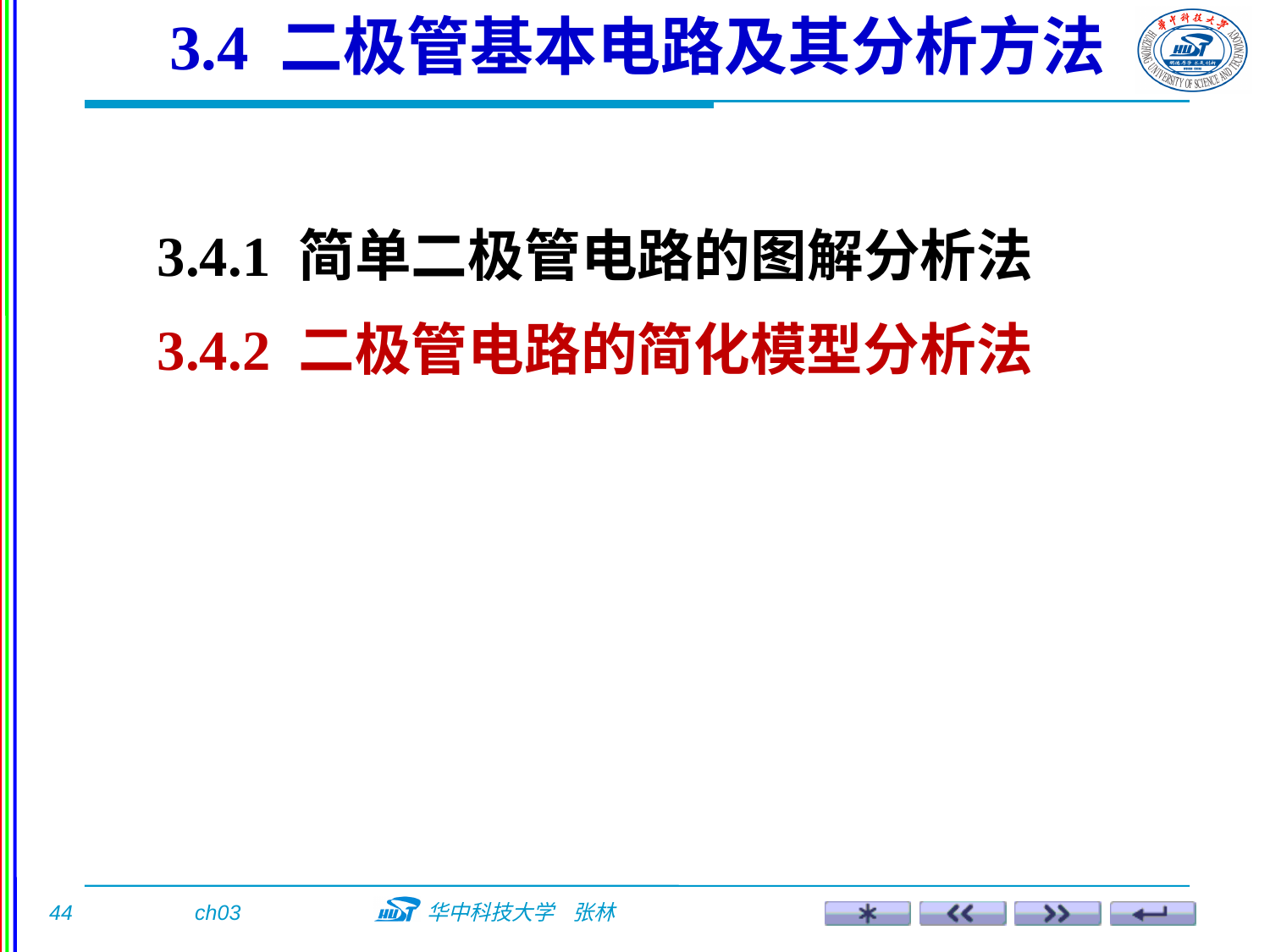

3.4 二极管基本电路及其分析方法
3.4.1 简单二极管电路的图解分析法3.4.2 二极管电路的简化模型分析法